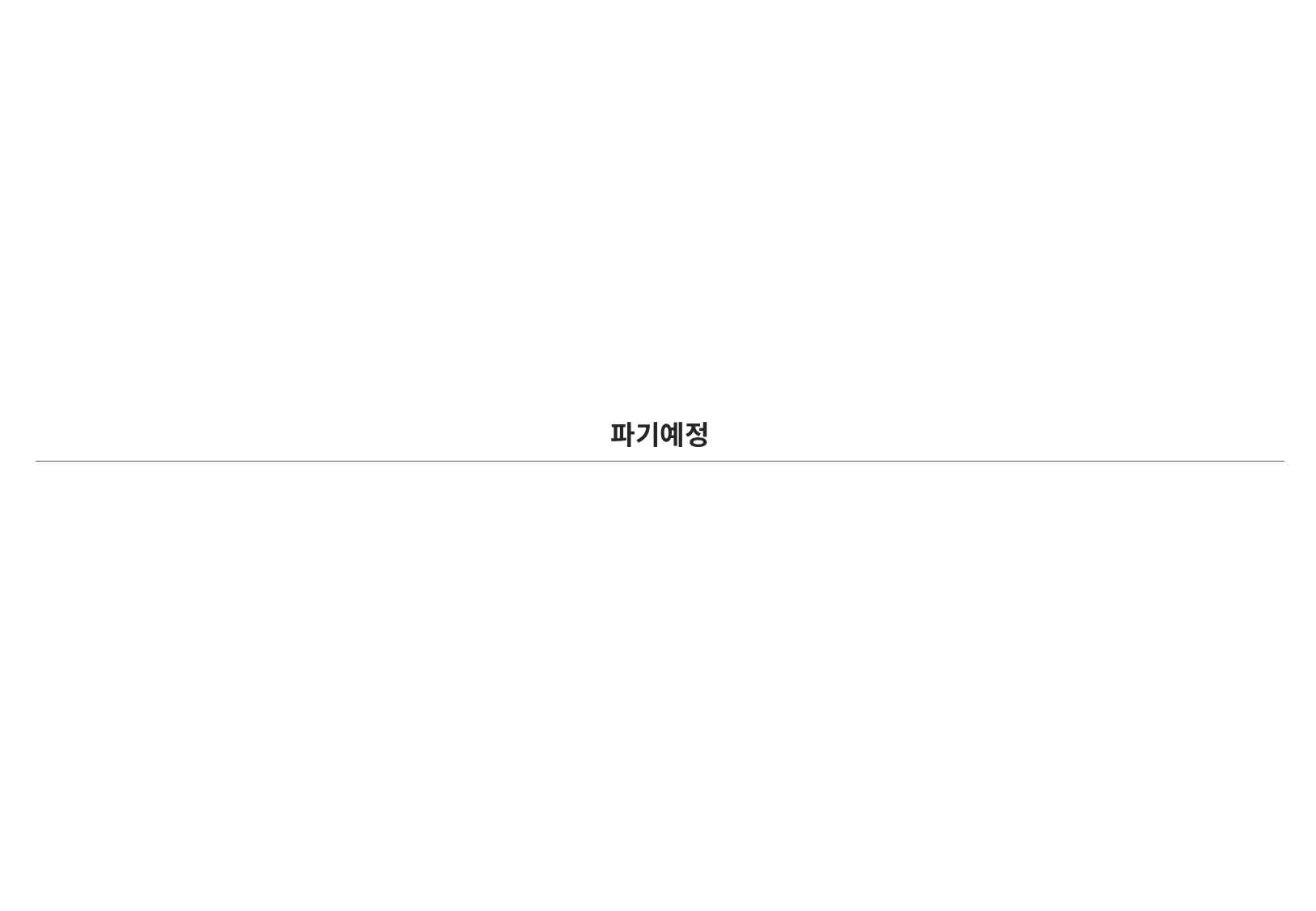

| 파기예정 |
| --- |
|  |